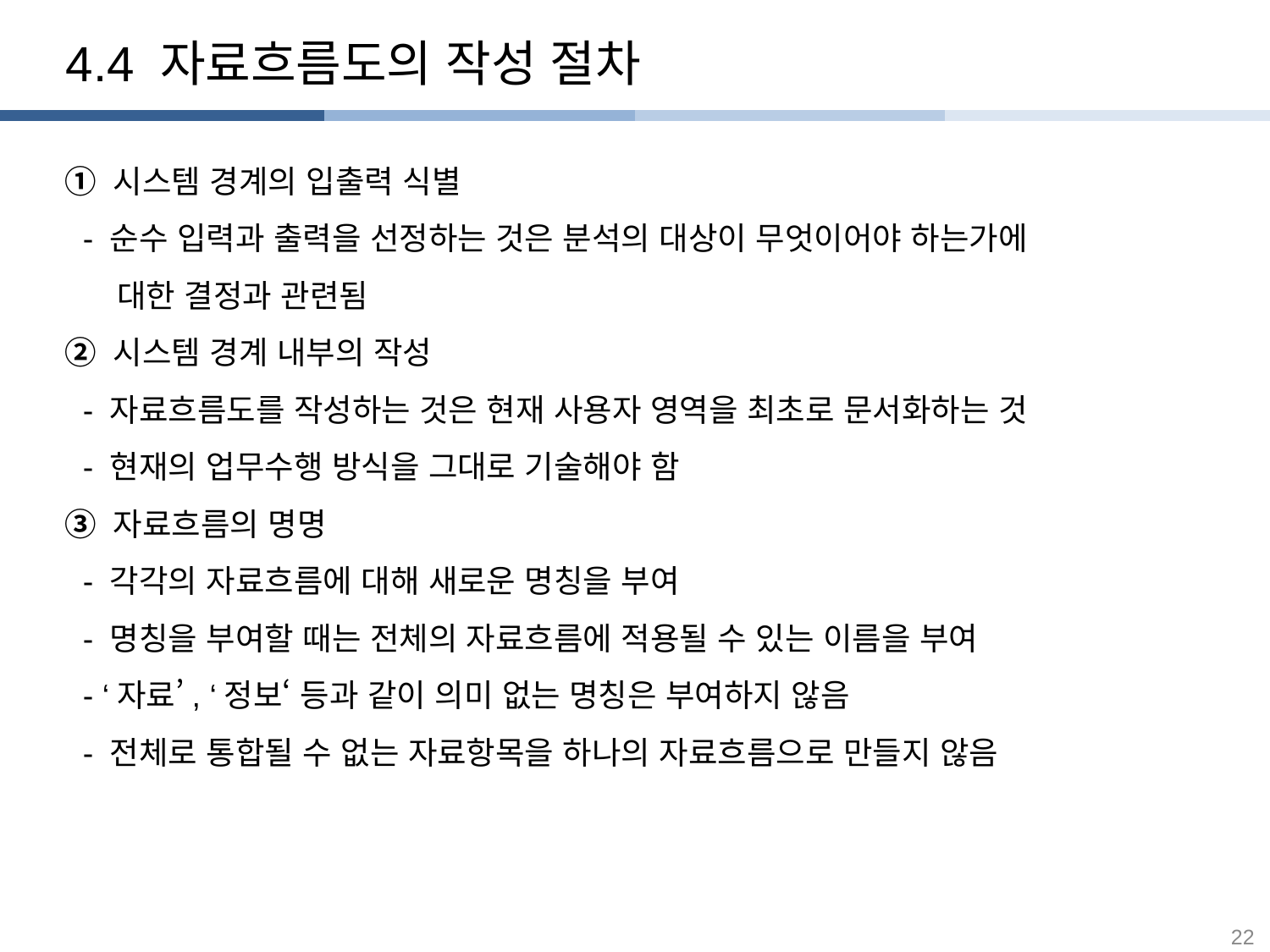

4.4 자료흐름도의 작성 절차
  ① 시스템 경계의 입출력 식별
    - 순수 입력과 출력을 선정하는 것은 분석의 대상이 무엇이어야 하는가에
       대한 결정과 관련됨
  ② 시스템 경계 내부의 작성
    - 자료흐름도를 작성하는 것은 현재 사용자 영역을 최초로 문서화하는 것
    - 현재의 업무수행 방식을 그대로 기술해야 함
  ③ 자료흐름의 명명
    - 각각의 자료흐름에 대해 새로운 명칭을 부여
    - 명칭을 부여할 때는 전체의 자료흐름에 적용될 수 있는 이름을 부여
    - ‘자료’, ‘정보‘ 등과 같이 의미 없는 명칭은 부여하지 않음
    - 전체로 통합될 수 없는 자료항목을 하나의 자료흐름으로 만들지 않음

22